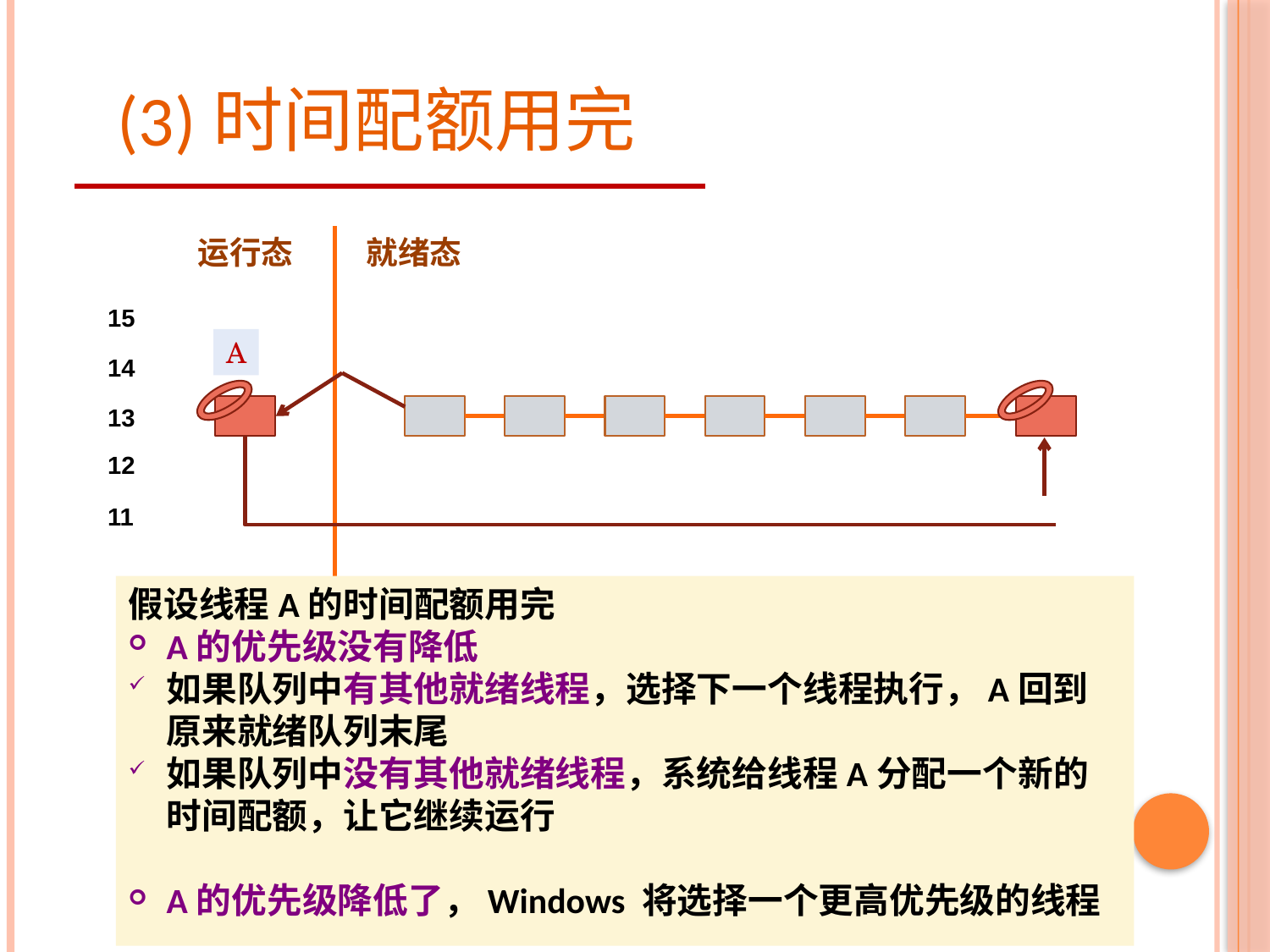

# (3)时间配额用完
运行态
就绪态
15
A
14

13

12
11
假设线程A的时间配额用完
A的优先级没有降低
如果队列中有其他就绪线程，选择下一个线程执行，A回到原来就绪队列末尾
如果队列中没有其他就绪线程，系统给线程A分配一个新的时间配额，让它继续运行

A的优先级降低了，Windows 将选择一个更高优先级的线程